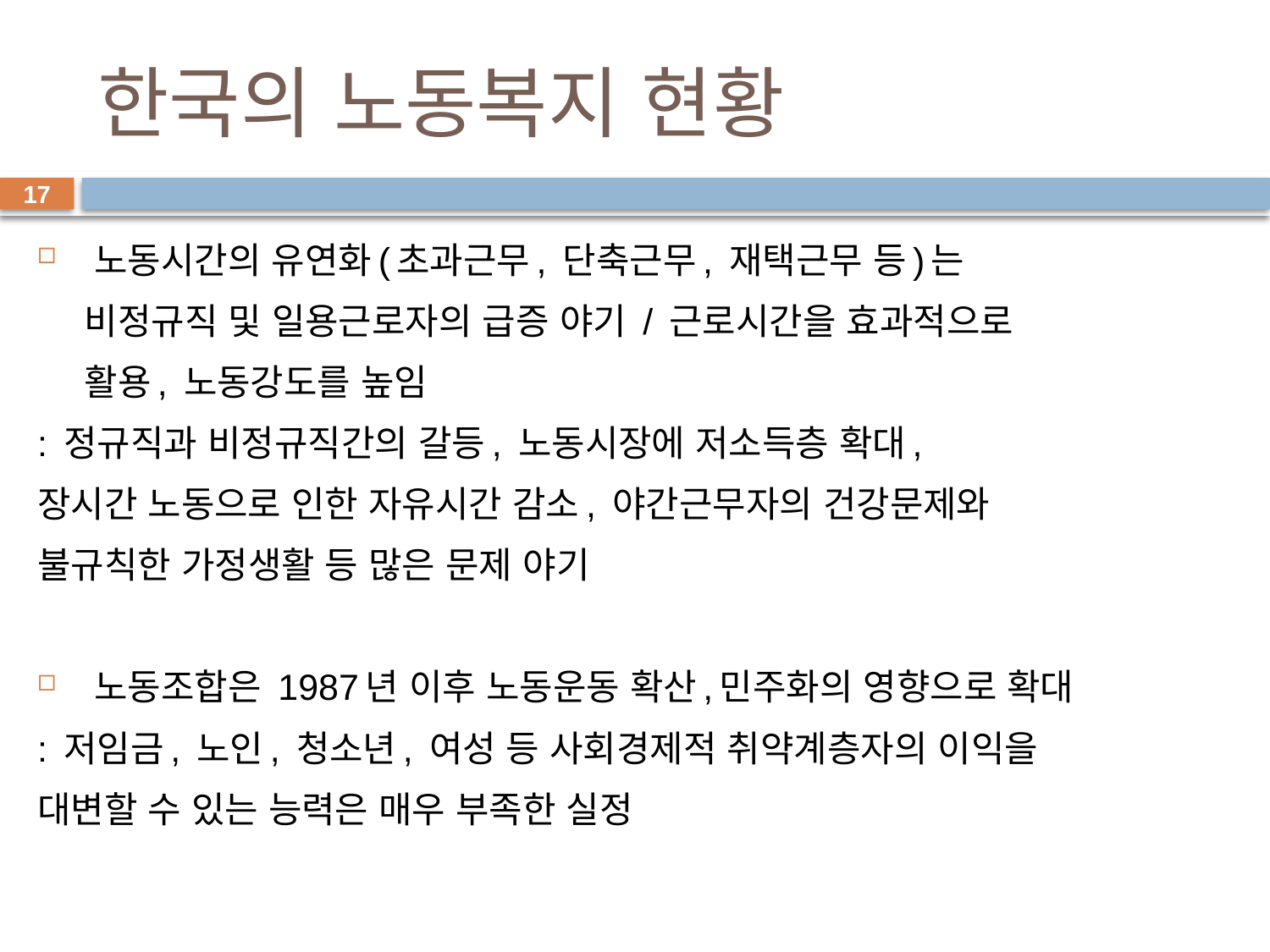

# 한국의 노동복지 현황
17
 노동시간의 유연화(초과근무, 단축근무, 재택근무 등)는
    비정규직 및 일용근로자의 급증 야기 / 근로시간을 효과적으로
    활용, 노동강도를 높임
: 정규직과 비정규직간의 갈등, 노동시장에 저소득층 확대,
장시간 노동으로 인한 자유시간 감소, 야간근무자의 건강문제와
불규칙한 가정생활 등 많은 문제 야기

 노동조합은 1987년 이후 노동운동 확산,민주화의 영향으로 확대
: 저임금, 노인, 청소년, 여성 등 사회경제적 취약계층자의 이익을
대변할 수 있는 능력은 매우 부족한 실정